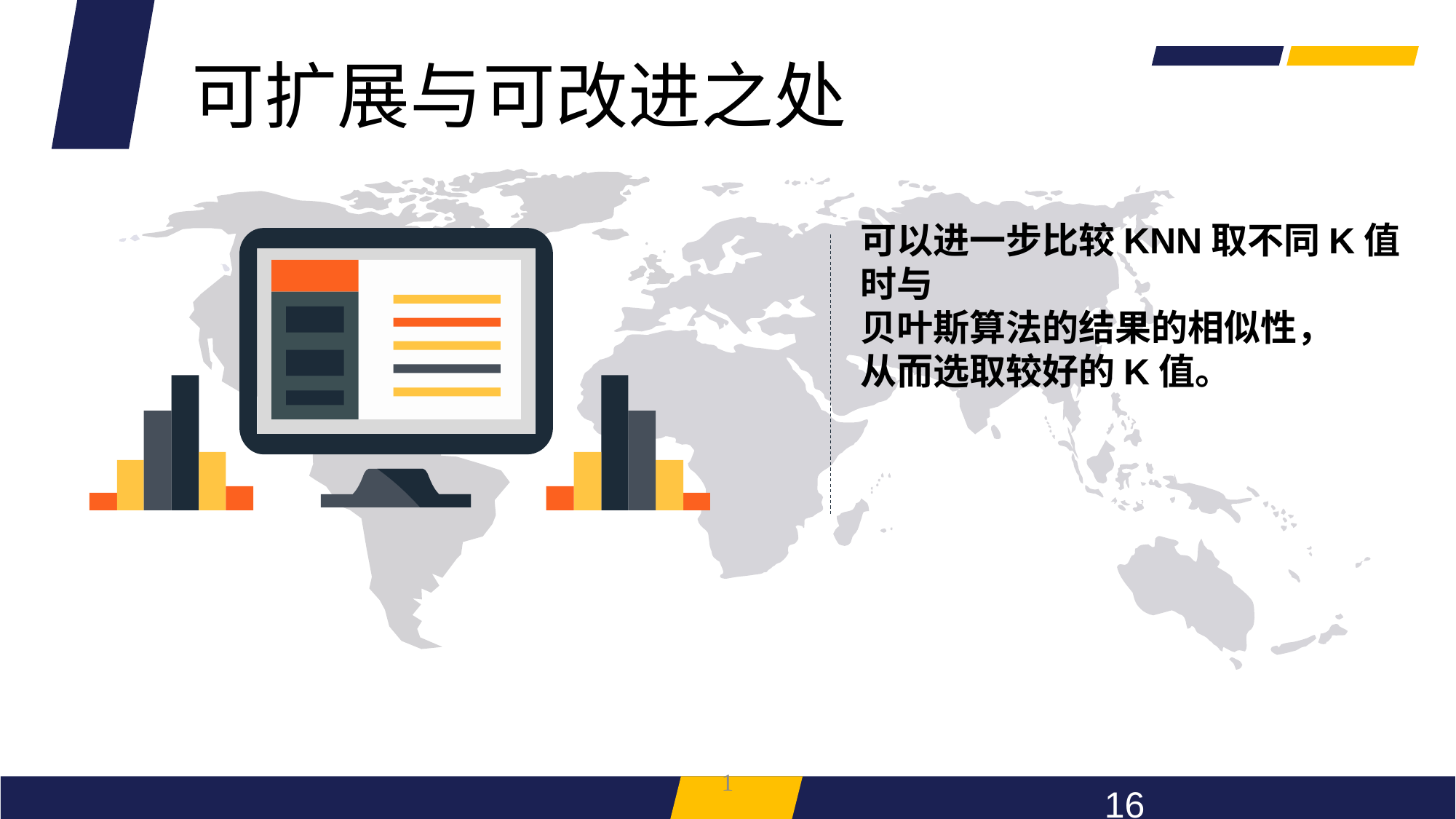

可扩展与可改进之处

可以进一步比较KNN取不同K值时与
贝叶斯算法的结果的相似性，
从而选取较好的K值。

1
16
16